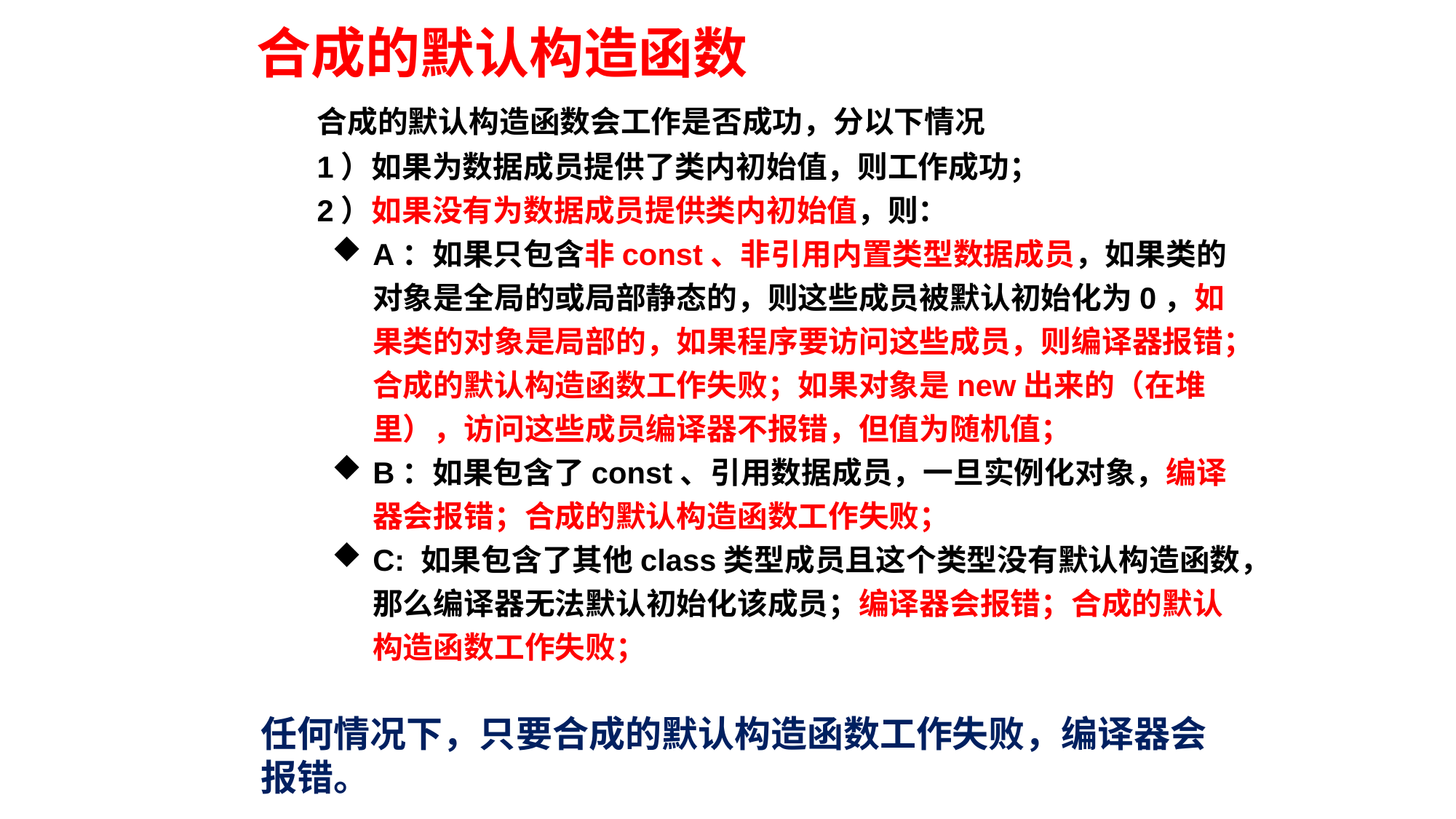

# 合成的默认构造函数
	合成的默认构造函数会工作是否成功，分以下情况
	1）如果为数据成员提供了类内初始值，则工作成功；
	2）如果没有为数据成员提供类内初始值，则：
A：如果只包含非const、非引用内置类型数据成员，如果类的对象是全局的或局部静态的，则这些成员被默认初始化为0，如果类的对象是局部的，如果程序要访问这些成员，则编译器报错；合成的默认构造函数工作失败；如果对象是new出来的（在堆里），访问这些成员编译器不报错，但值为随机值；
B：如果包含了const、引用数据成员，一旦实例化对象，编译器会报错；合成的默认构造函数工作失败；
C: 如果包含了其他class类型成员且这个类型没有默认构造函数，那么编译器无法默认初始化该成员；编译器会报错；合成的默认构造函数工作失败；
任何情况下，只要合成的默认构造函数工作失败，编译器会
报错。